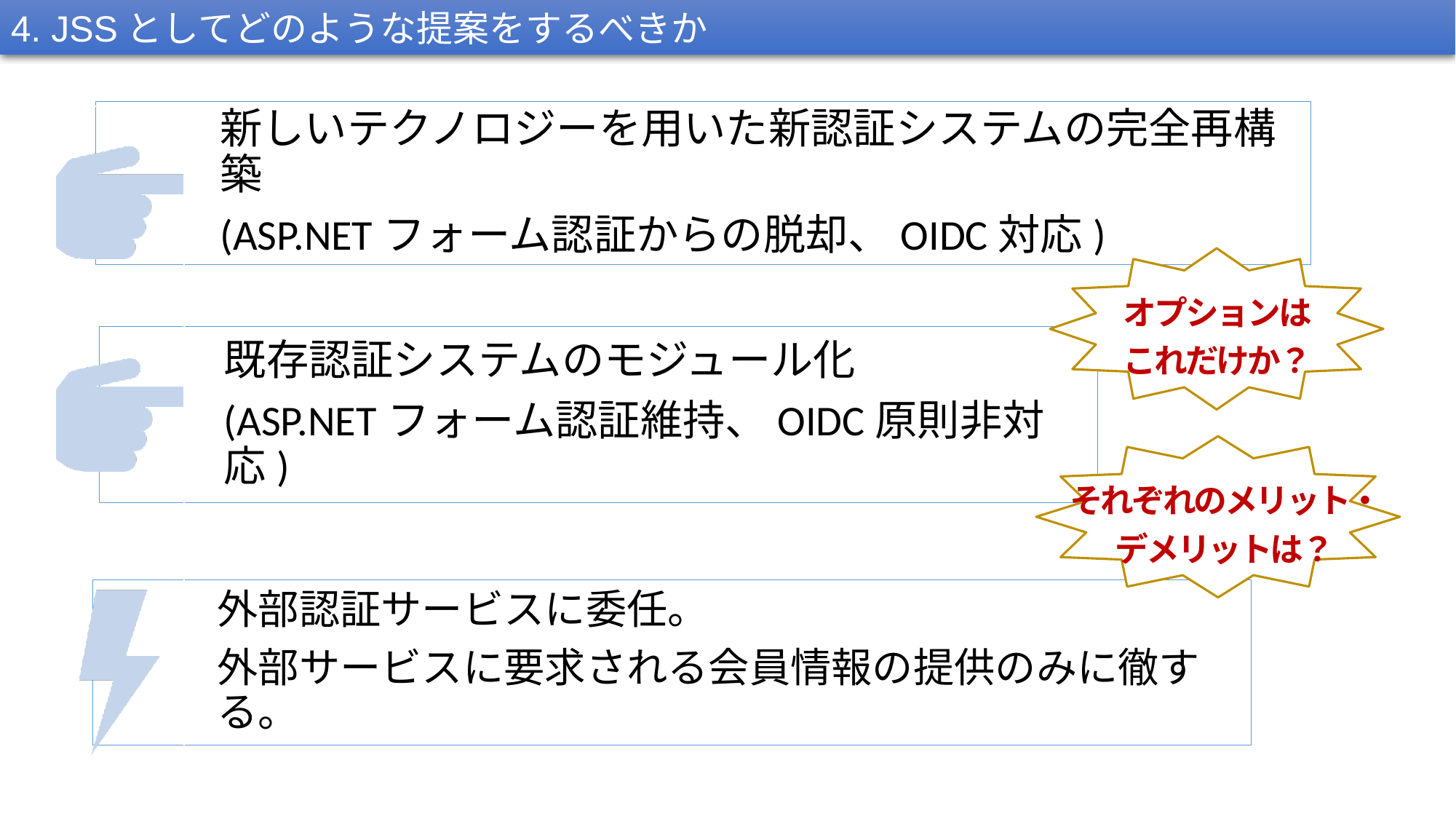

4. JSSとしてどのような提案をするべきか

新しいテクノロジーを用いた新認証システムの完全再構築
(ASP.NETフォーム認証からの脱却、OIDC対応)
既存認証システムのモジュール化
(ASP.NETフォーム認証維持、OIDC原則非対応)
外部認証サービスに委任。
外部サービスに要求される会員情報の提供のみに徹する。

オプションは
これだけか？

それぞれのメリット・デメリットは？